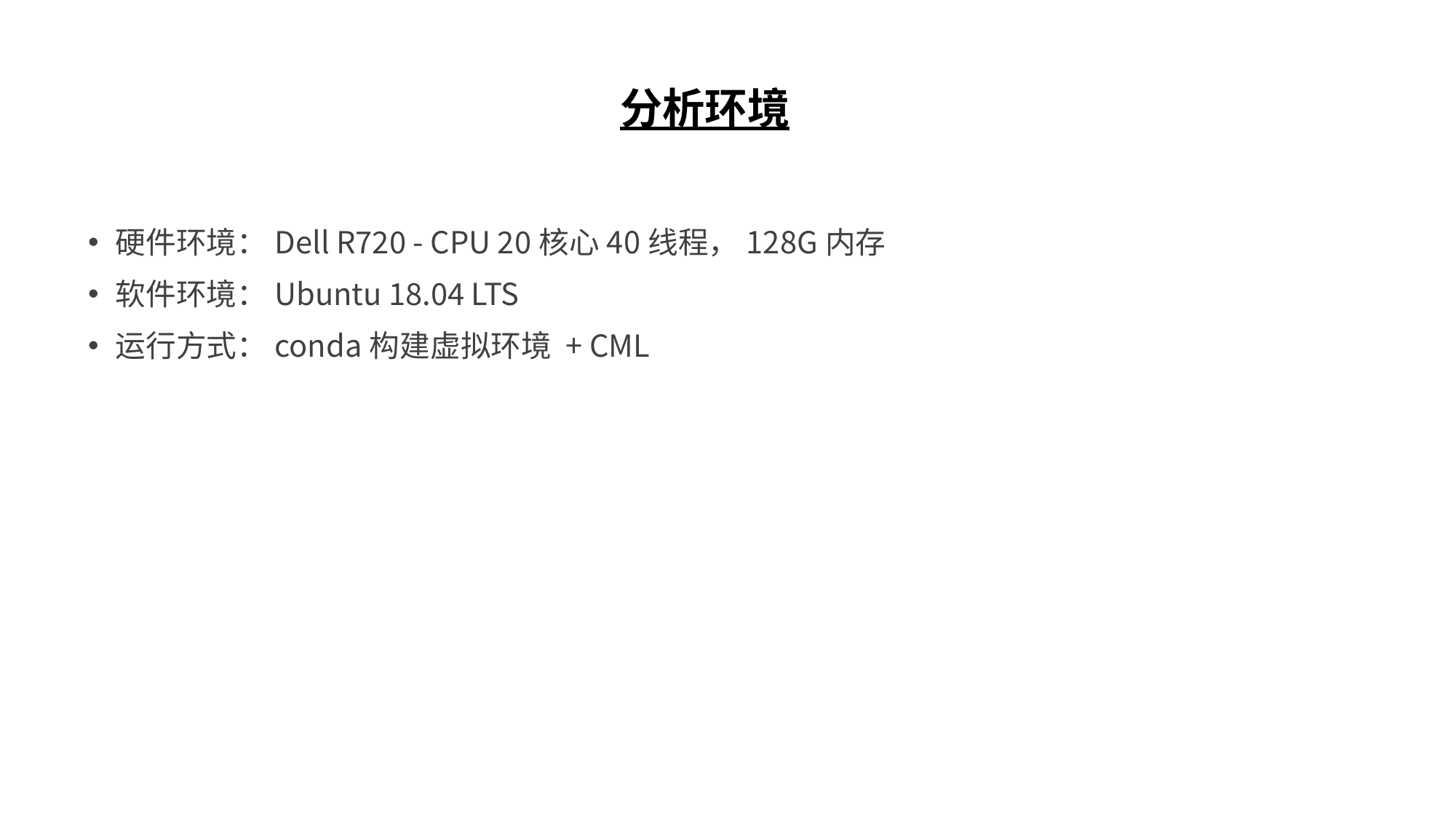

# 分析环境
硬件环境：Dell R720 - CPU 20核心40线程，128G内存
软件环境：Ubuntu 18.04 LTS
运行方式：conda构建虚拟环境 + CML